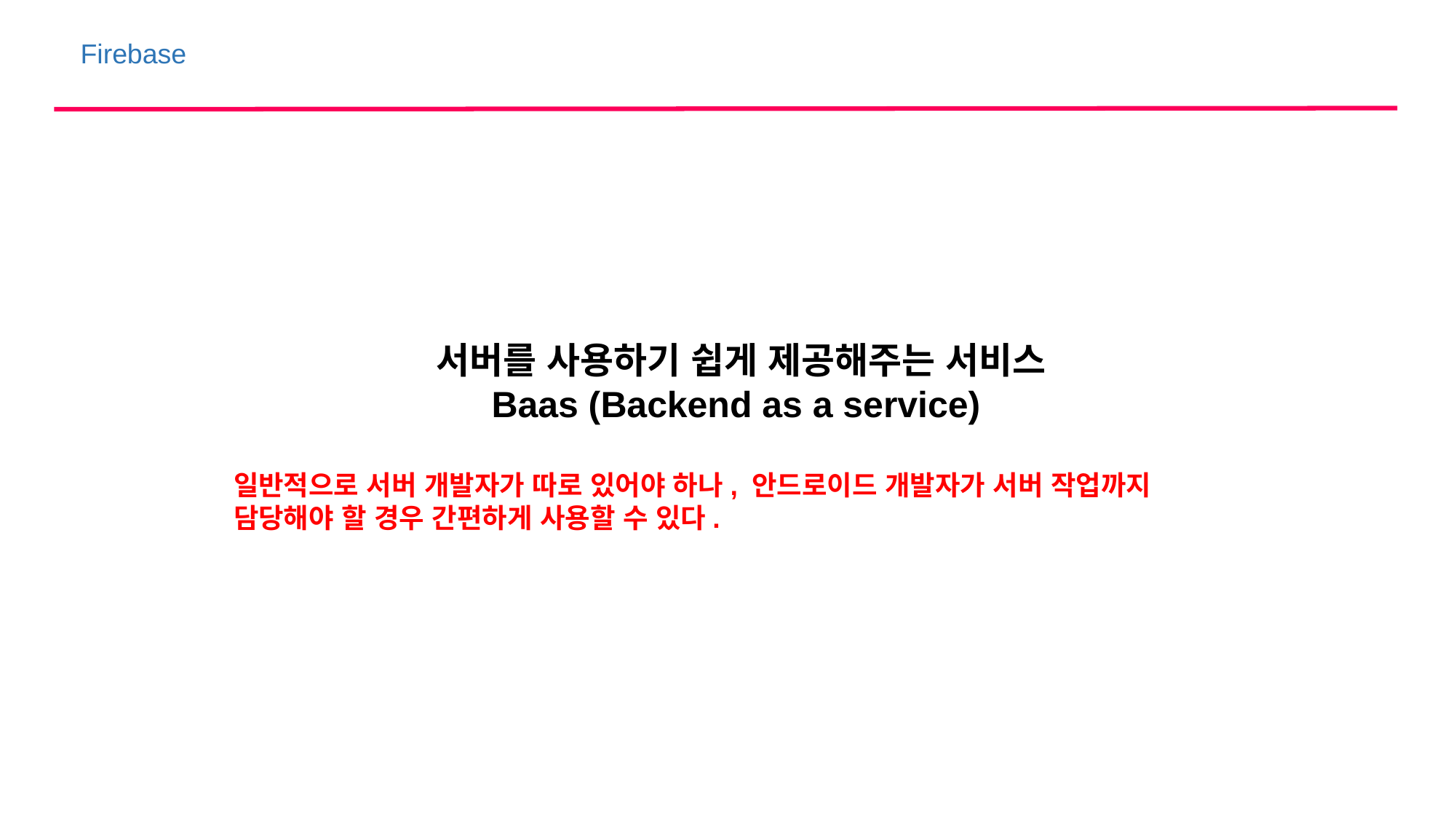

Firebase
서버를 사용하기 쉽게 제공해주는 서비스
Baas (Backend as a service)

일반적으로 서버 개발자가 따로 있어야 하나, 안드로이드 개발자가 서버 작업까지 담당해야 할 경우 간편하게 사용할 수 있다.